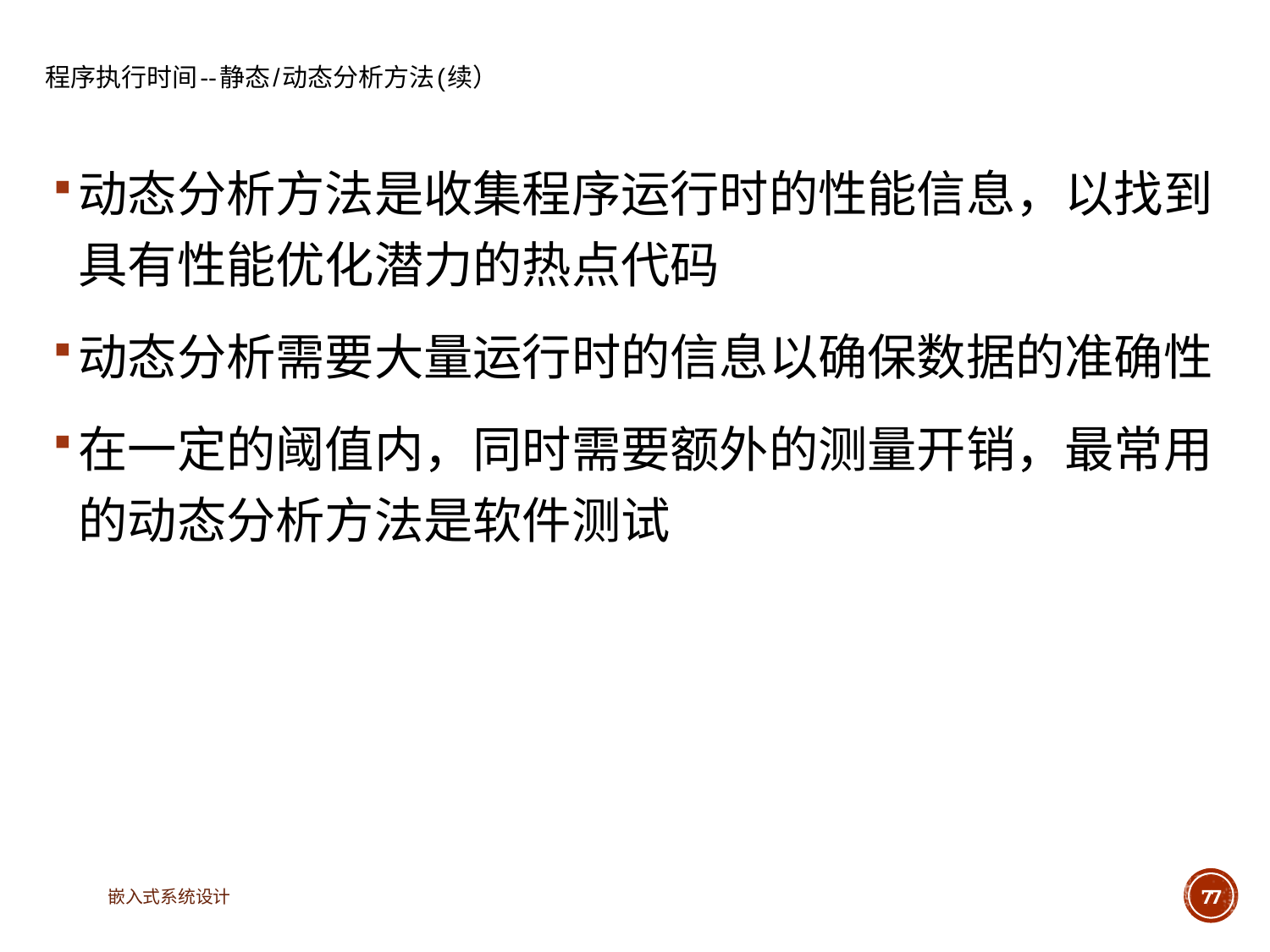

# 程序执行时间--静态/动态分析方法(续）
动态分析方法是收集程序运行时的性能信息，以找到具有性能优化潜力的热点代码
动态分析需要大量运行时的信息以确保数据的准确性
在一定的阈值内，同时需要额外的测量开销，最常用的动态分析方法是软件测试
嵌入式系统设计
77